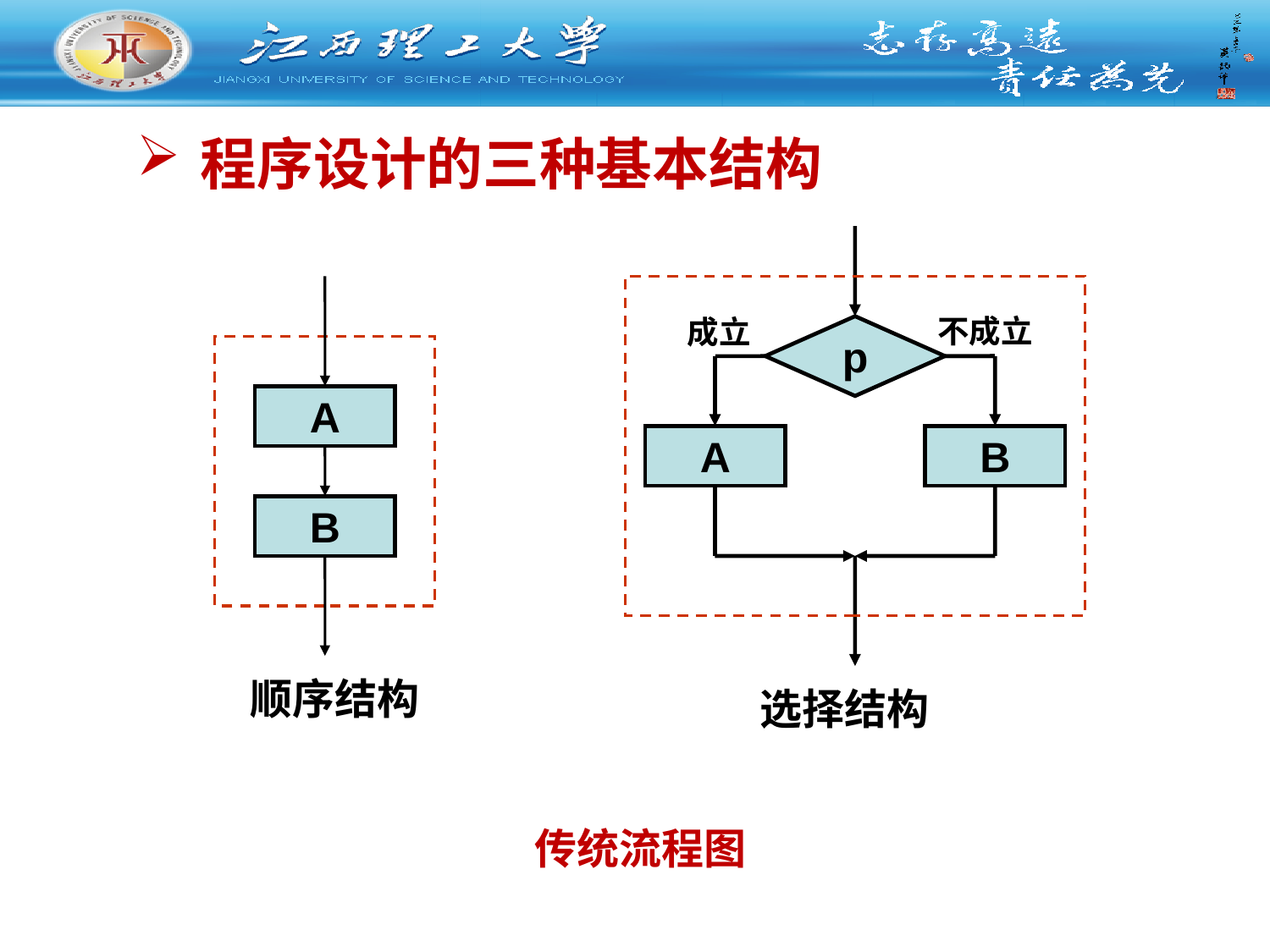

程序设计的三种基本结构

不成立
成立
p

A
A
B

B

顺序结构
选择结构
传统流程图